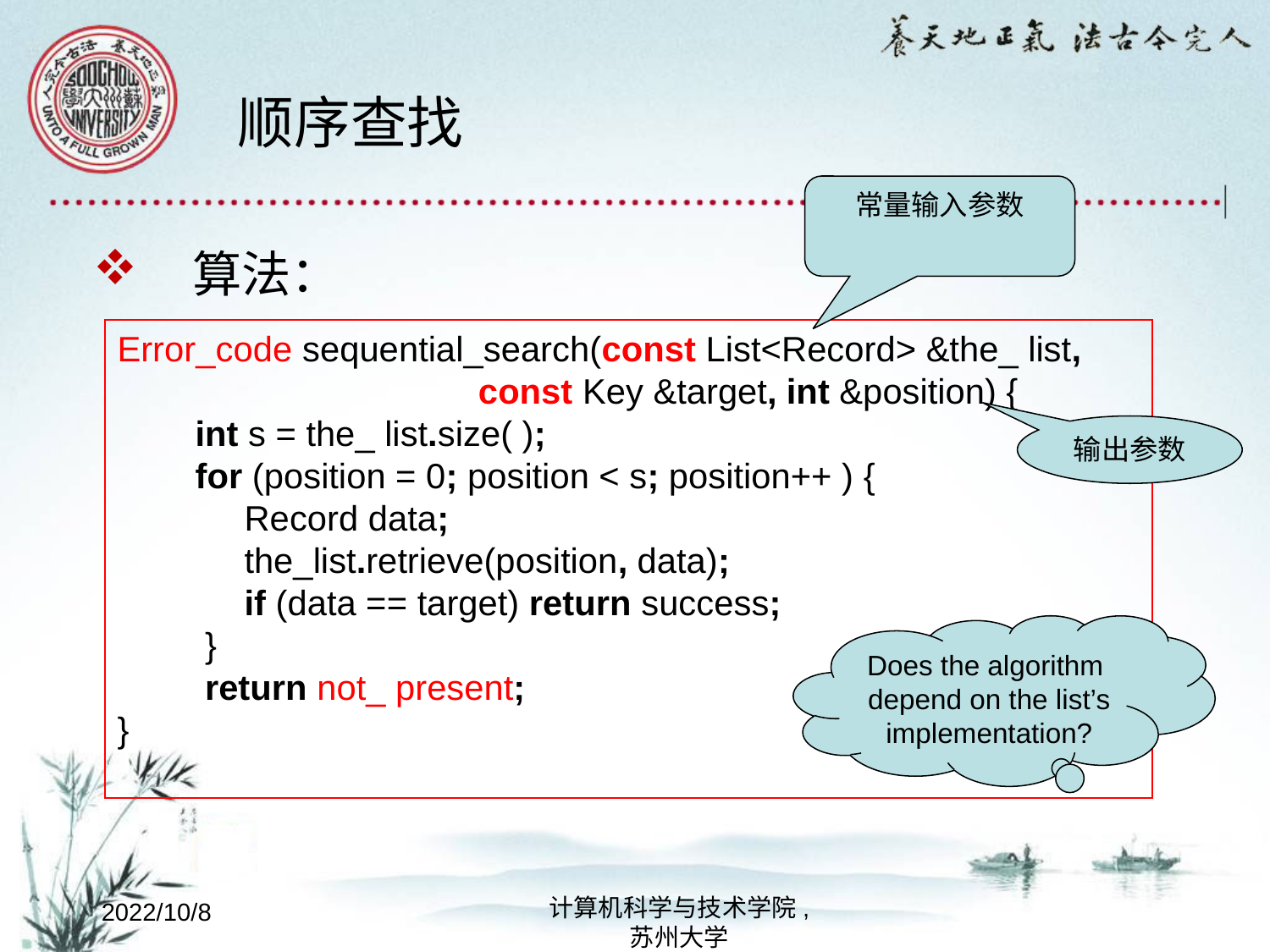

# 顺序查找
常量输入参数
算法：
Error_code sequential_search(const List<Record> &the_ list,			           const Key &target, int &position) {
        int s = the_ list.size( );
        for (position = 0; position < s; position++ ) {
	Record data;
	the_list.retrieve(position, data);
	if (data == target) return success;
         }
         return not_ present;
}

输出参数
Does the algorithm  depend on the list’s implementation?
计算机科学与技术学院,
苏州大学
2022/10/8